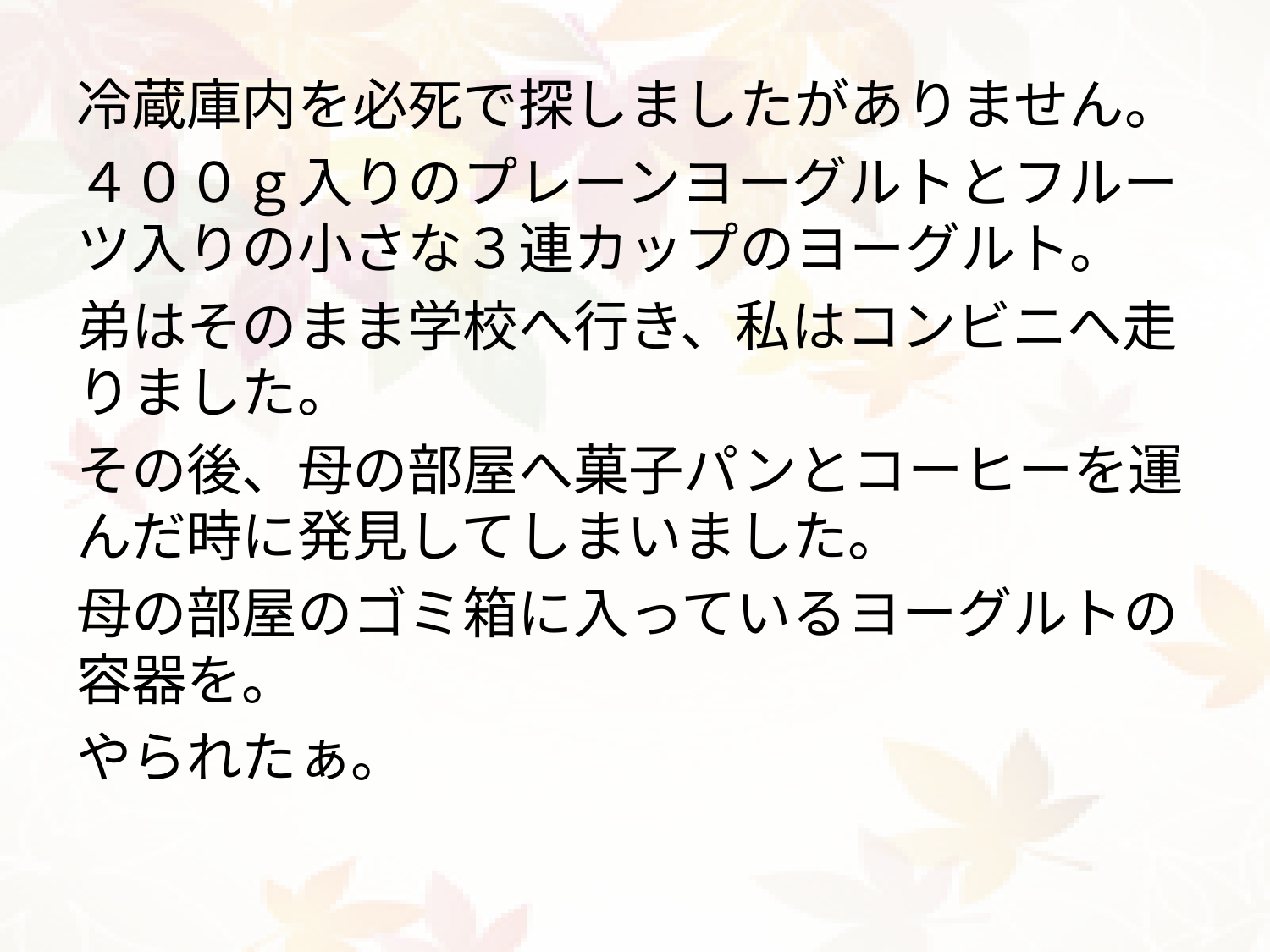

冷蔵庫内を必死で探しましたがありません。
４００ｇ入りのプレーンヨーグルトとフルーツ入りの小さな３連カップのヨーグルト。
弟はそのまま学校へ行き、私はコンビニへ走りました。
その後、母の部屋へ菓子パンとコーヒーを運んだ時に発見してしまいました。
母の部屋のゴミ箱に入っているヨーグルトの容器を。
やられたぁ。